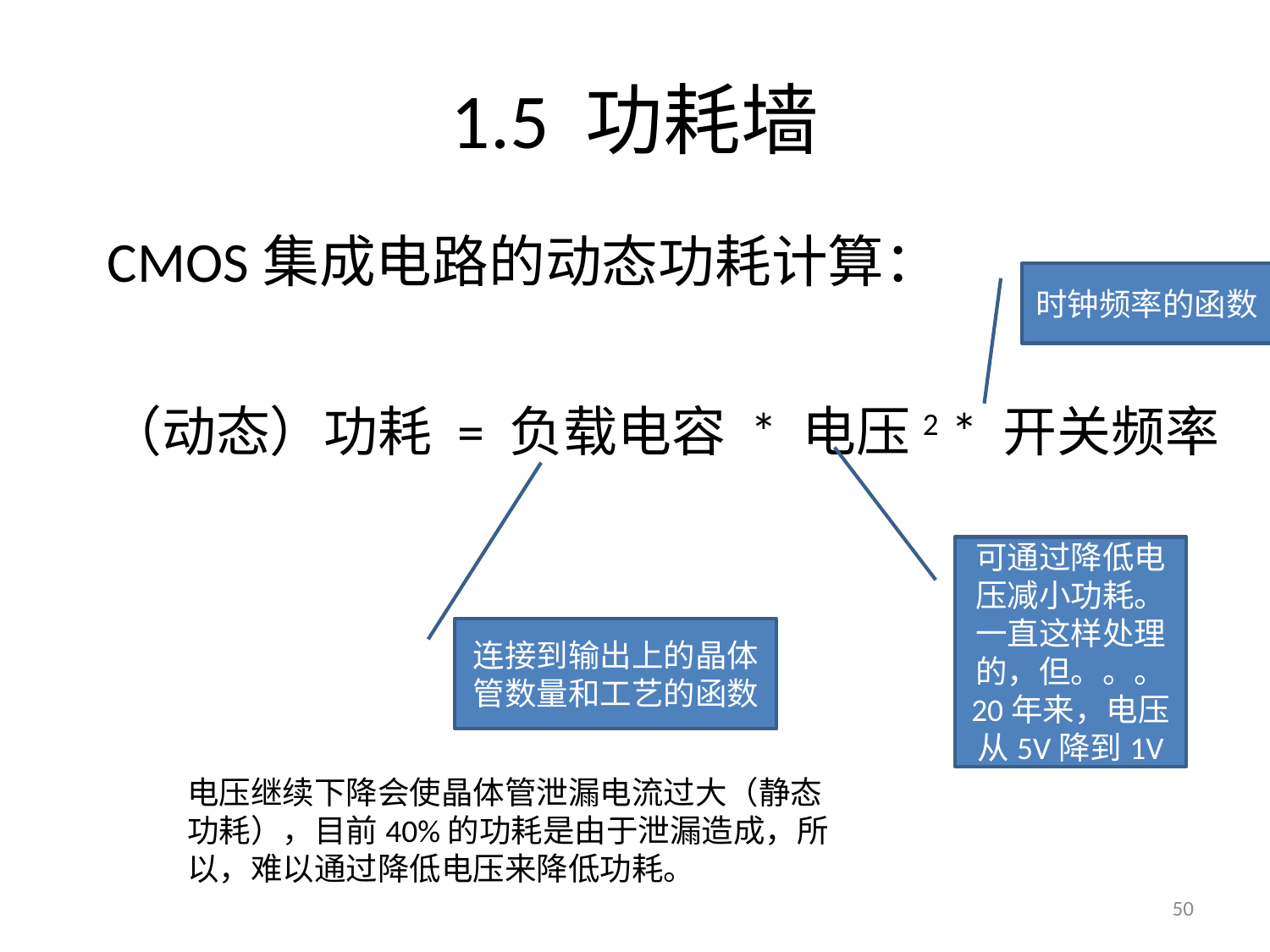

# 1.5 功耗墙
CMOS集成电路的动态功耗计算：
时钟频率的函数
（动态）功耗 = 负载电容 * 电压2 * 开关频率

可通过降低电压减小功耗。一直这样处理的，但。。。
20年来，电压从5V降到1V
连接到输出上的晶体管数量和工艺的函数
电压继续下降会使晶体管泄漏电流过大（静态功耗），目前40%的功耗是由于泄漏造成，所以，难以通过降低电压来降低功耗。
50